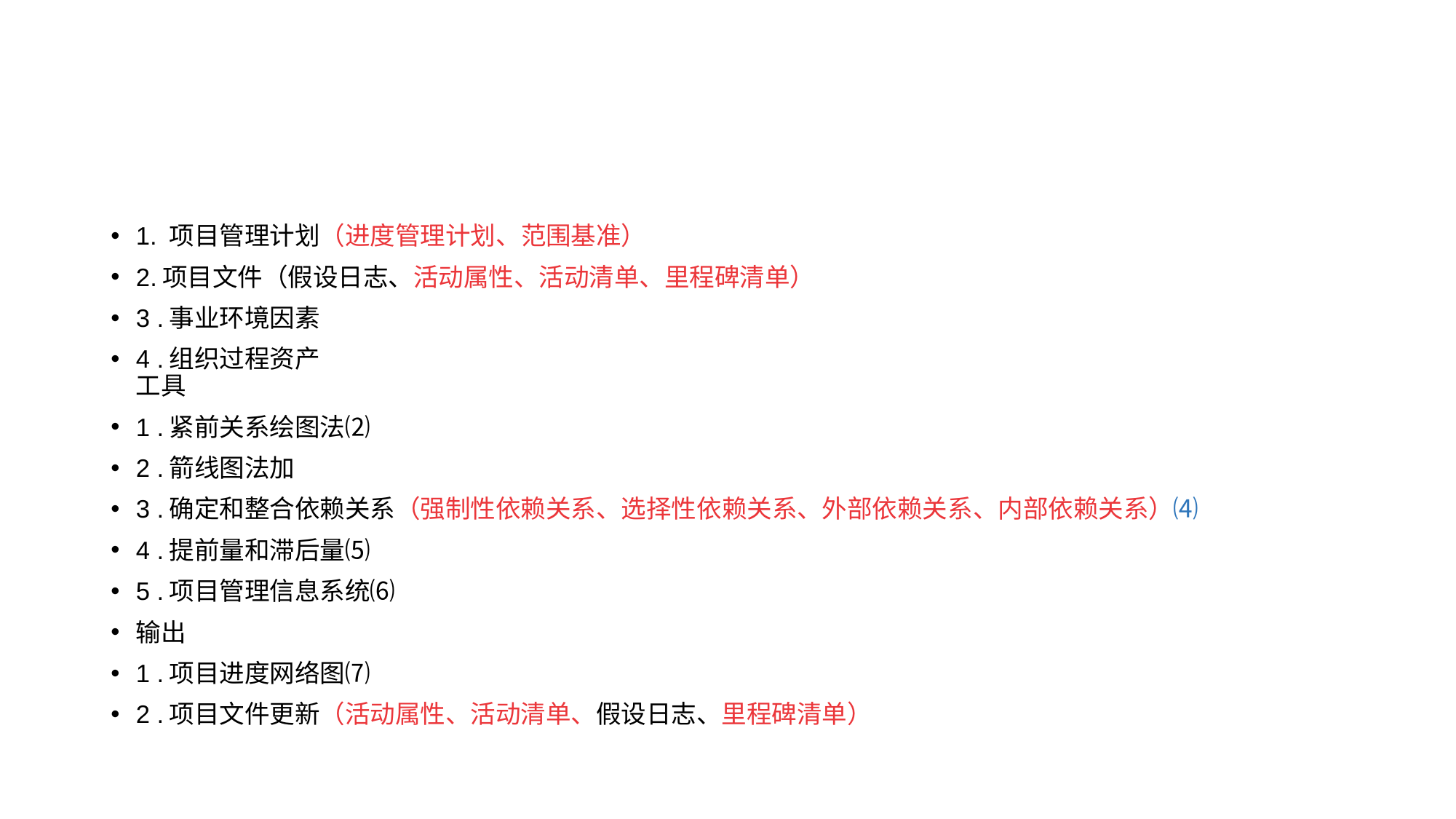

#
1. 项目管理计划（进度管理计划、范围基准）
2.项目文件（假设日志、活动属性、活动清单、里程碑清单）
3 .事业环境因素
4 .组织过程资产
工具
1 .紧前关系绘图法⑵
2 .箭线图法加
3 .确定和整合依赖关系（强制性依赖关系、选择性依赖关系、外部依赖关系、内部依赖关系）⑷
4 .提前量和滞后量⑸
5 .项目管理信息系统⑹
输出
1 .项目进度网络图⑺
2 .项目文件更新（活动属性、活动清单、假设日志、里程碑清单）